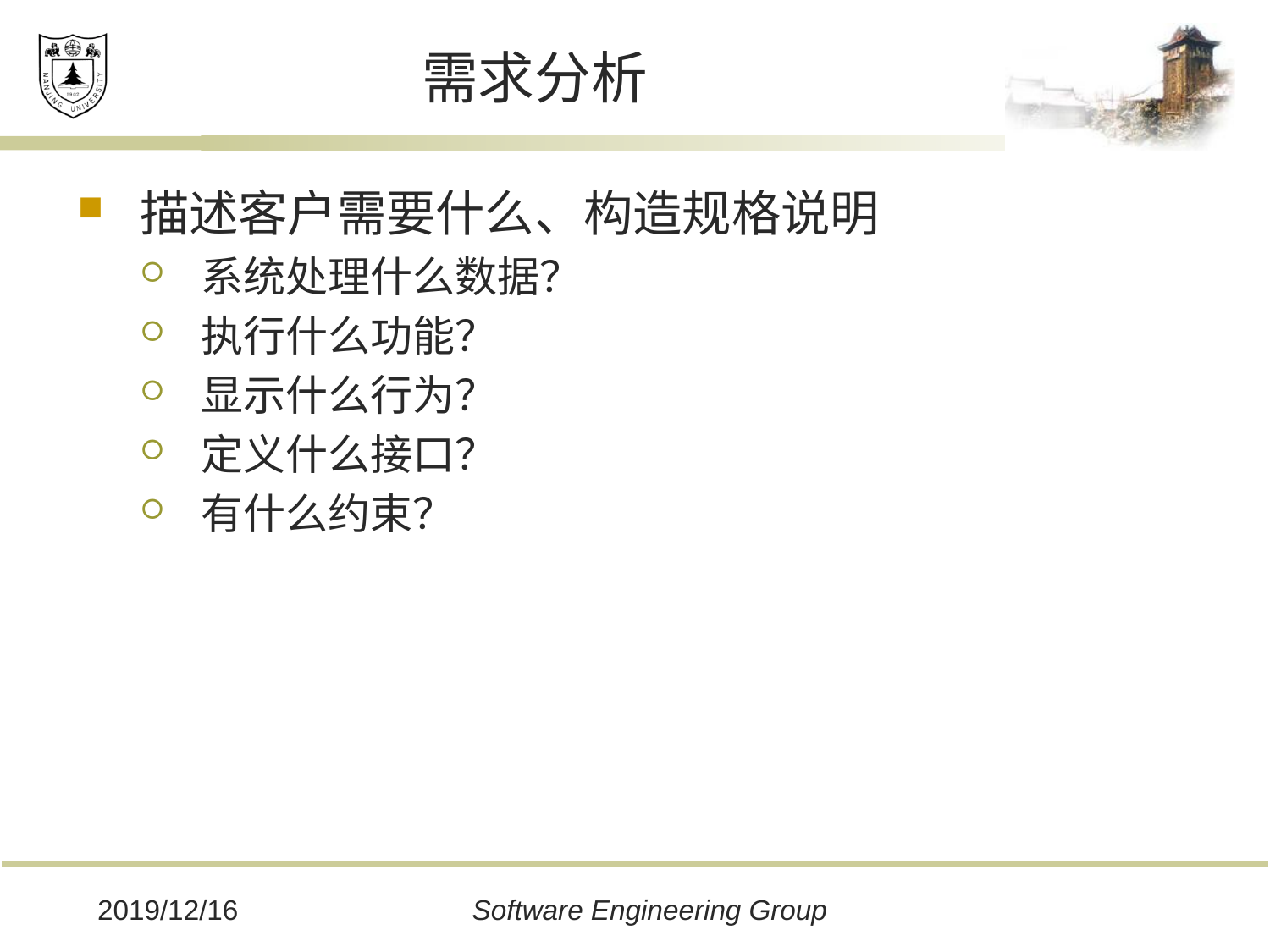

# 需求分析
描述客户需要什么、构造规格说明
系统处理什么数据？
执行什么功能？
显示什么行为？
定义什么接口？
有什么约束？
2019/12/16
Software Engineering Group